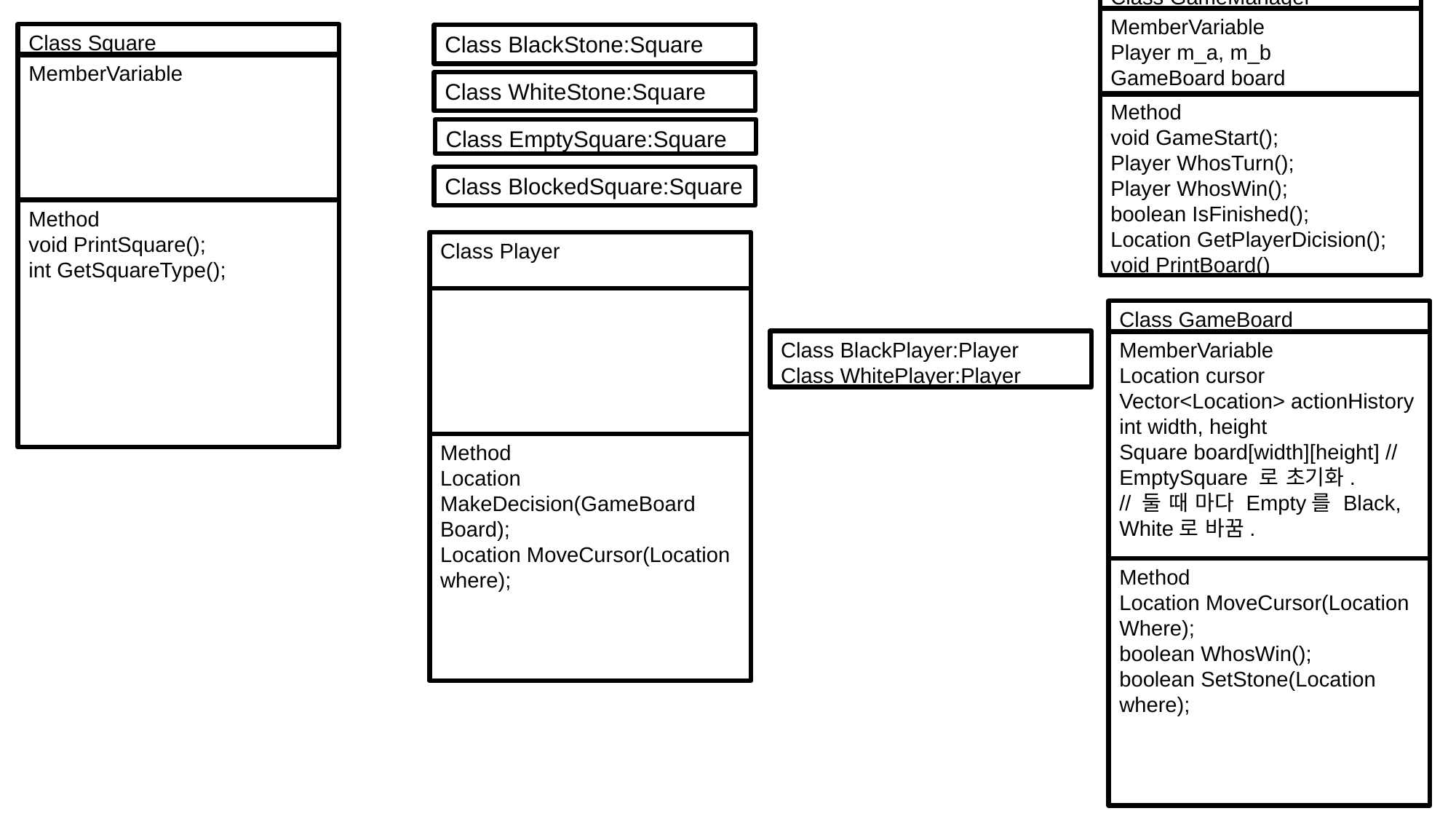

Class GameManager
MemberVariable
Player m_a, m_b
GameBoard board
Class Square
Class BlackStone:Square
MemberVariable

Class WhiteStone:Square
Method
void GameStart();
Player WhosTurn();
Player WhosWin();
boolean IsFinished();
Location GetPlayerDicision();
void PrintBoard()
Class EmptySquare:Square
Class BlockedSquare:Square
Method
void PrintSquare();
int GetSquareType();

Class Player

Class GameBoard
Class BlackPlayer:Player
Class WhitePlayer:Player

MemberVariable
Location cursor
Vector<Location> actionHistory
int width, height
Square board[width][height] // EmptySquare 로 초기화.
// 둘 때 마다 Empty를 Black, White로 바꿈.

Method
Location MakeDecision(GameBoard Board);
Location MoveCursor(Location where);
Method
Location MoveCursor(Location Where);
boolean WhosWin();
boolean SetStone(Location where);